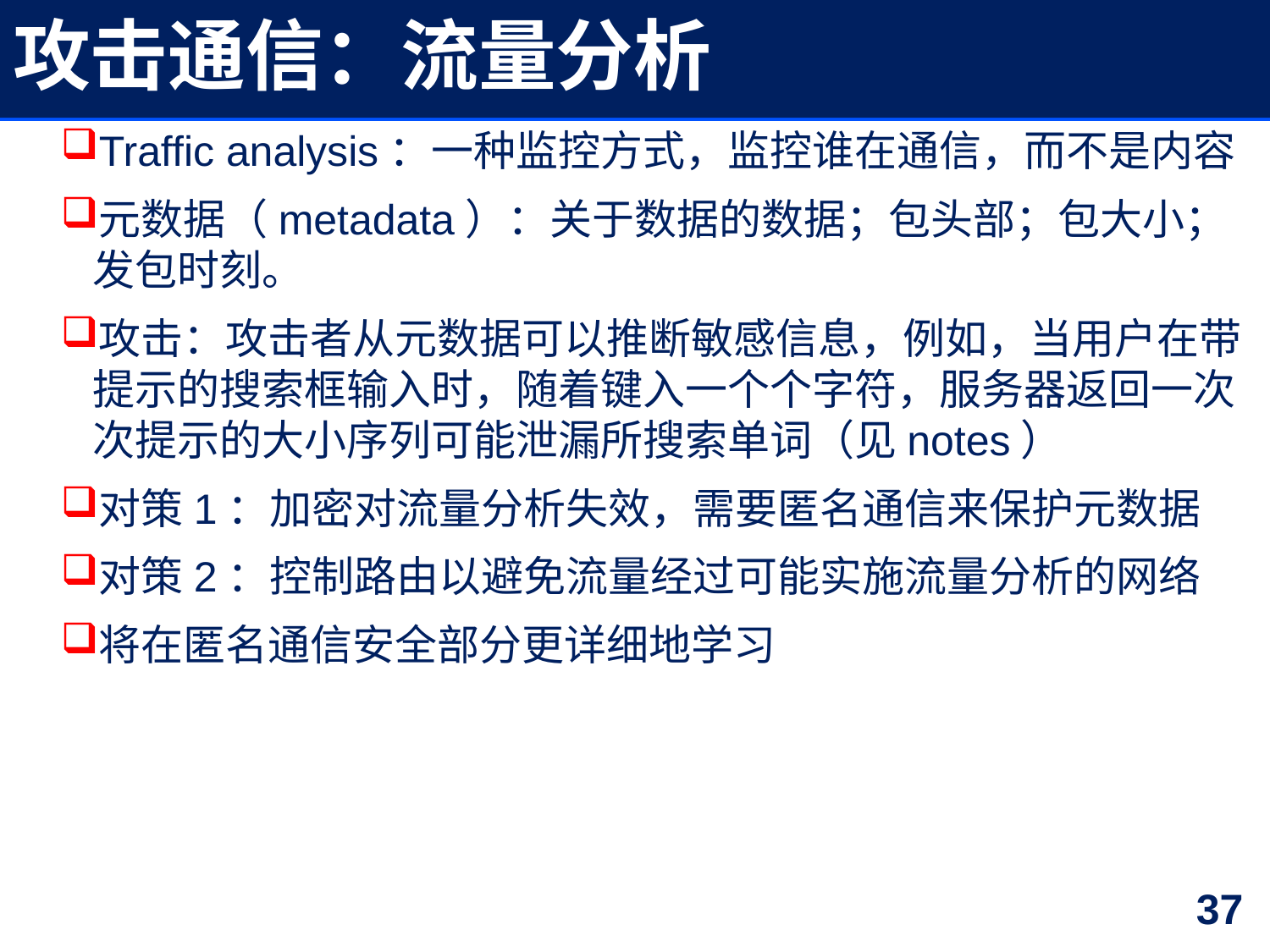

# 攻击通信：流量分析
Traffic analysis：一种监控方式，监控谁在通信，而不是内容
元数据（metadata）：关于数据的数据；包头部；包大小；发包时刻。
攻击：攻击者从元数据可以推断敏感信息，例如，当用户在带提示的搜索框输入时，随着键入一个个字符，服务器返回一次次提示的大小序列可能泄漏所搜索单词（见notes）
对策1：加密对流量分析失效，需要匿名通信来保护元数据
对策2：控制路由以避免流量经过可能实施流量分析的网络
将在匿名通信安全部分更详细地学习

37